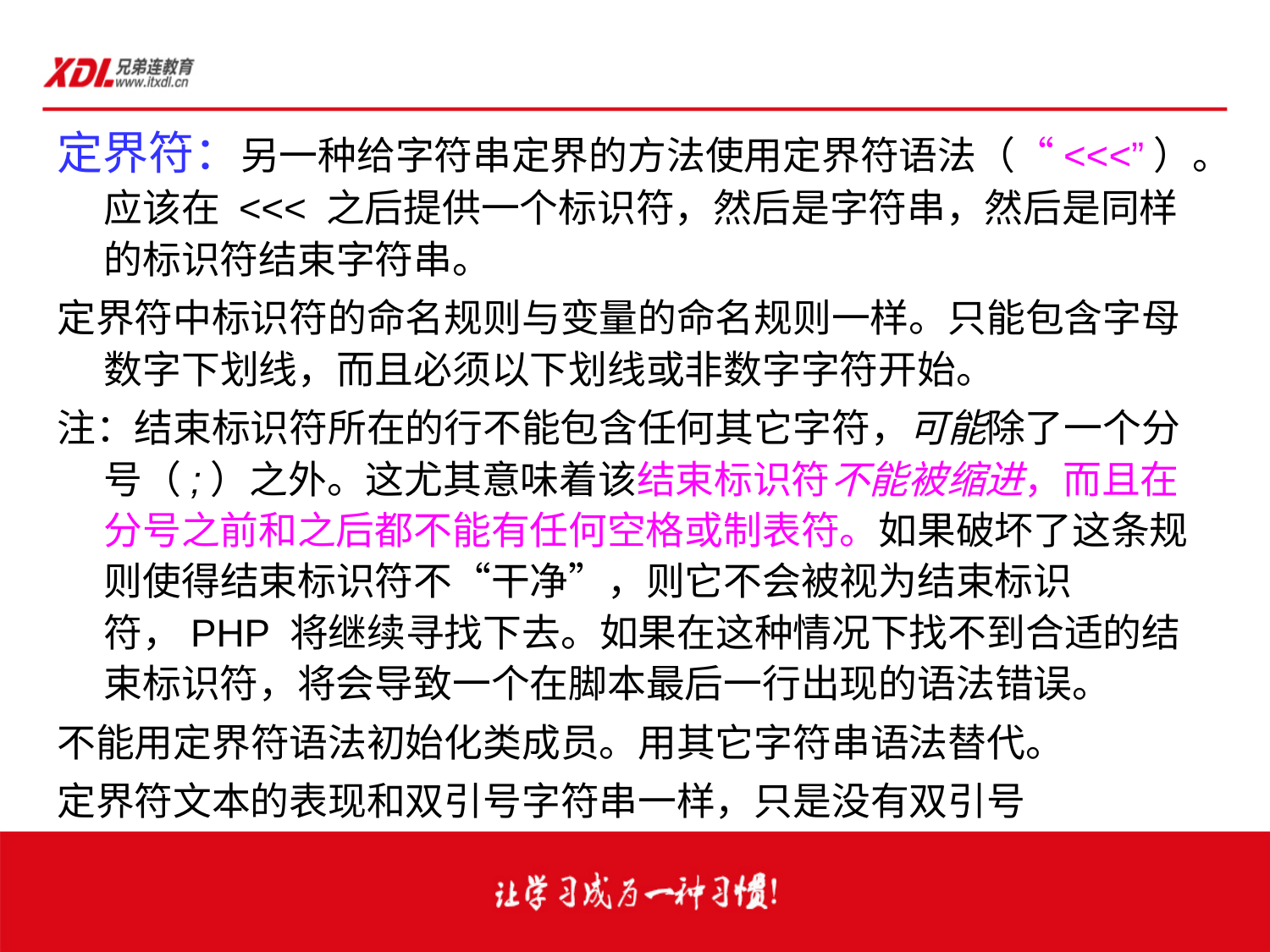

定界符：另一种给字符串定界的方法使用定界符语法（“<<<”）。应该在 <<< 之后提供一个标识符，然后是字符串，然后是同样的标识符结束字符串。
定界符中标识符的命名规则与变量的命名规则一样。只能包含字母数字下划线，而且必须以下划线或非数字字符开始。
注：结束标识符所在的行不能包含任何其它字符，可能除了一个分号（;）之外。这尤其意味着该结束标识符不能被缩进，而且在分号之前和之后都不能有任何空格或制表符。如果破坏了这条规则使得结束标识符不“干净”，则它不会被视为结束标识符，PHP 将继续寻找下去。如果在这种情况下找不到合适的结束标识符，将会导致一个在脚本最后一行出现的语法错误。
不能用定界符语法初始化类成员。用其它字符串语法替代。
定界符文本的表现和双引号字符串一样，只是没有双引号